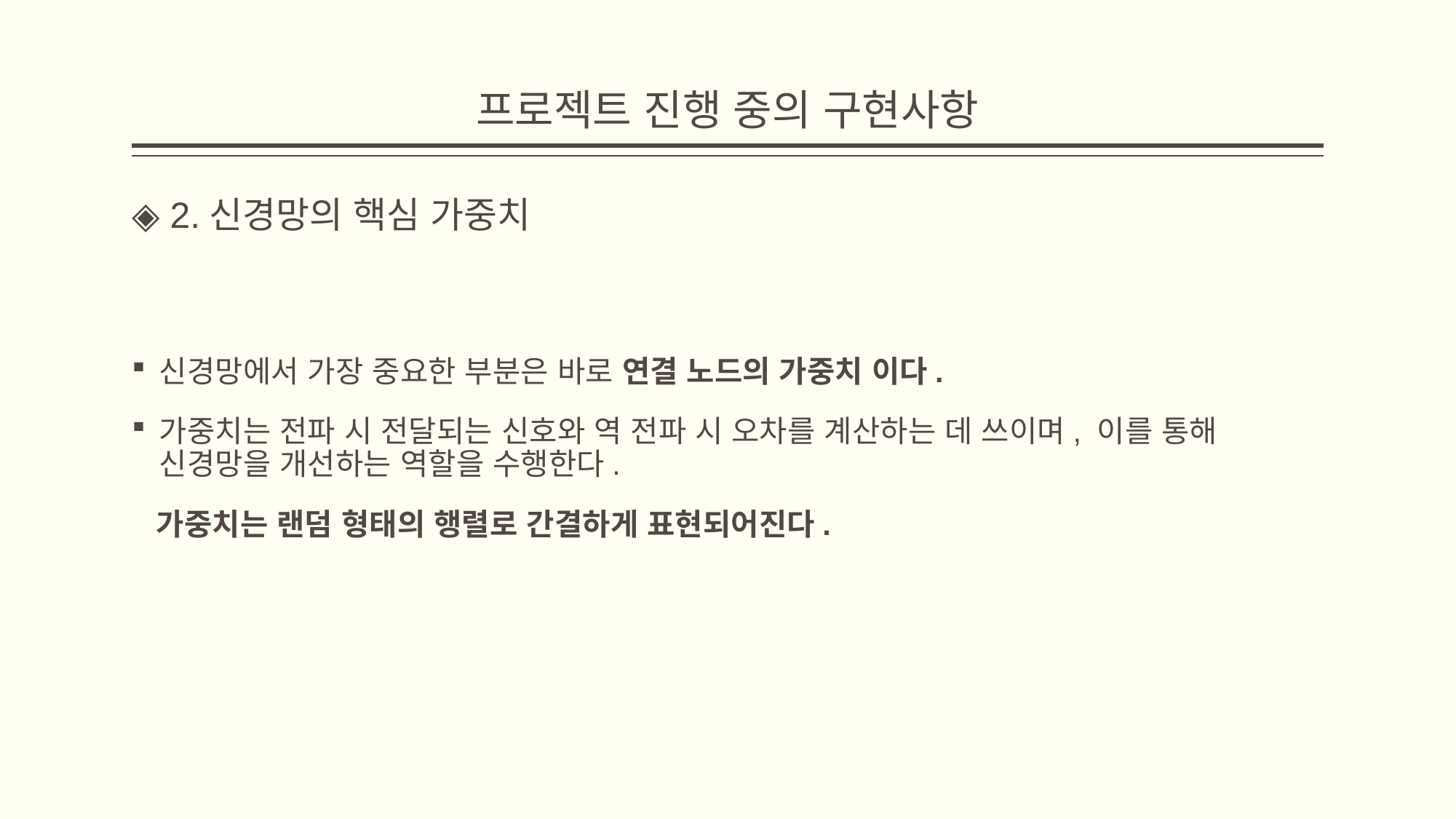

# 프로젝트 진행 중의 구현사항
◈ 2.신경망의 핵심 가중치

신경망에서 가장 중요한 부분은 바로 연결 노드의 가중치 이다.
가중치는 전파 시 전달되는 신호와 역 전파 시 오차를 계산하는 데 쓰이며, 이를 통해 신경망을 개선하는 역할을 수행한다.
  가중치는 랜덤 형태의 행렬로 간결하게 표현되어진다.